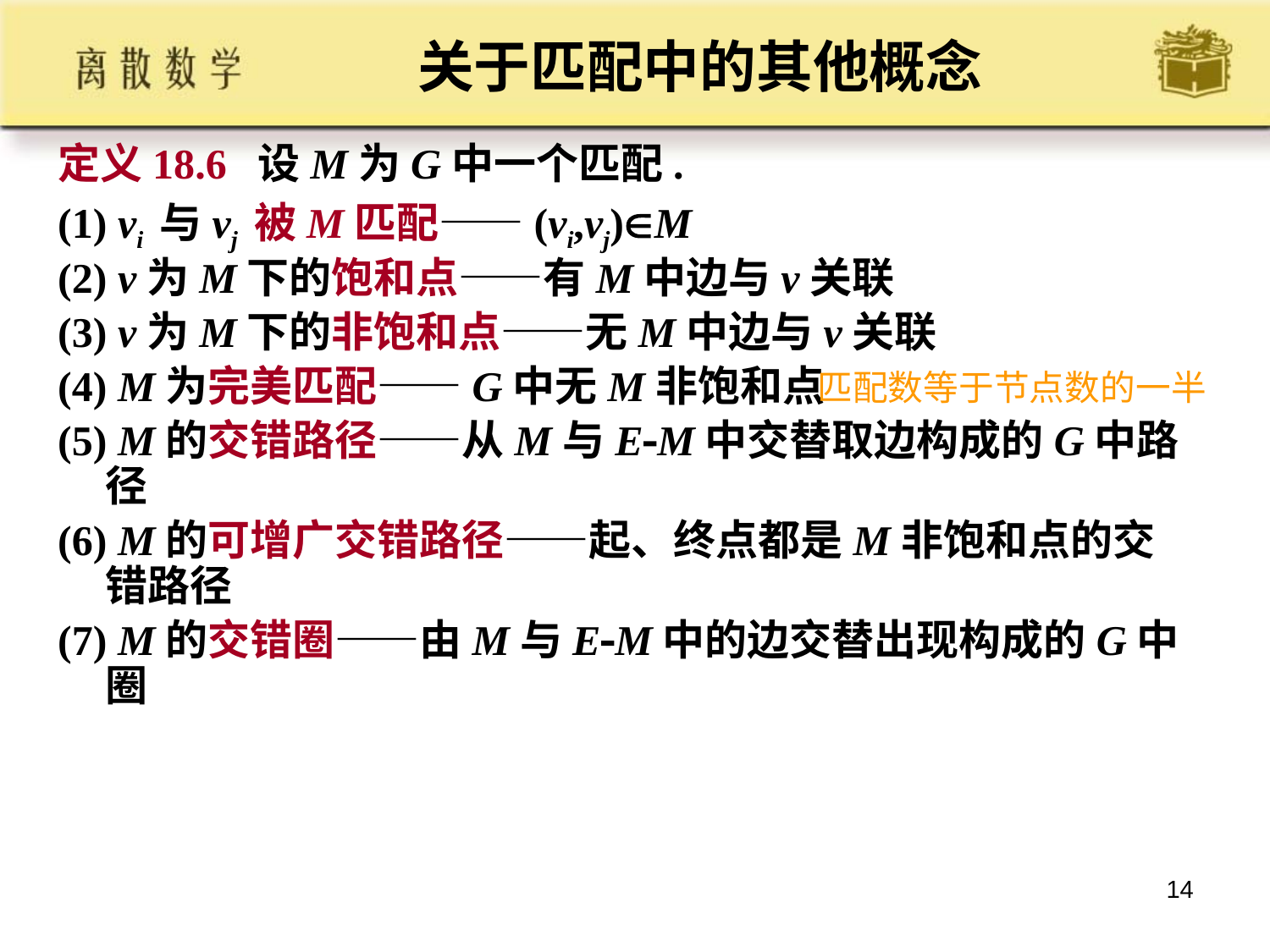

# 关于匹配中的其他概念
定义18.6  设M为G中一个匹配.
(1) vi 与vj 被M匹配——(vi,vj)∈M
(2) v为M下的饱和点——有M中边与v关联
(3) v为M下的非饱和点——无M中边与v关联
(4) M为完美匹配——G中无M非饱和点
(5) M的交错路径——从M与E−M中交替取边构成的G中路径
(6) M的可增广交错路径——起、终点都是M非饱和点的交错路径
(7) M的交错圈——由M与E−M中的边交替出现构成的G中圈
匹配数等于节点数的一半
14